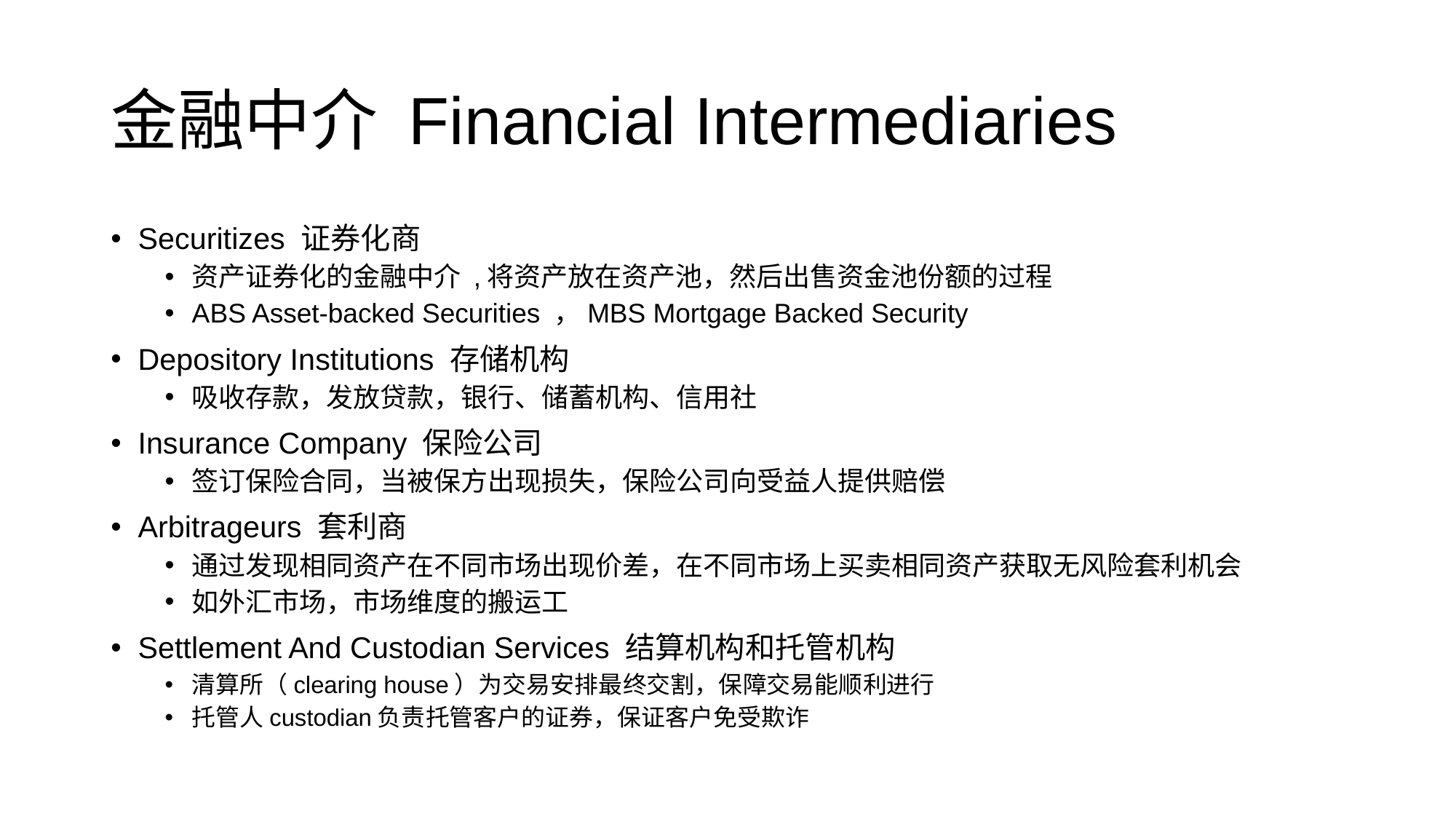

# 金融中介 Financial Intermediaries
Securitizes 证券化商
资产证券化的金融中介 ,将资产放在资产池，然后出售资金池份额的过程
ABS Asset-backed Securities ，MBS Mortgage Backed Security
Depository Institutions 存储机构
吸收存款，发放贷款，银行、储蓄机构、信用社
Insurance Company 保险公司
签订保险合同，当被保方出现损失，保险公司向受益人提供赔偿
Arbitrageurs 套利商
通过发现相同资产在不同市场出现价差，在不同市场上买卖相同资产获取无风险套利机会
如外汇市场，市场维度的搬运工
Settlement And Custodian Services 结算机构和托管机构
清算所（clearing house）为交易安排最终交割，保障交易能顺利进行
托管人custodian负责托管客户的证券，保证客户免受欺诈